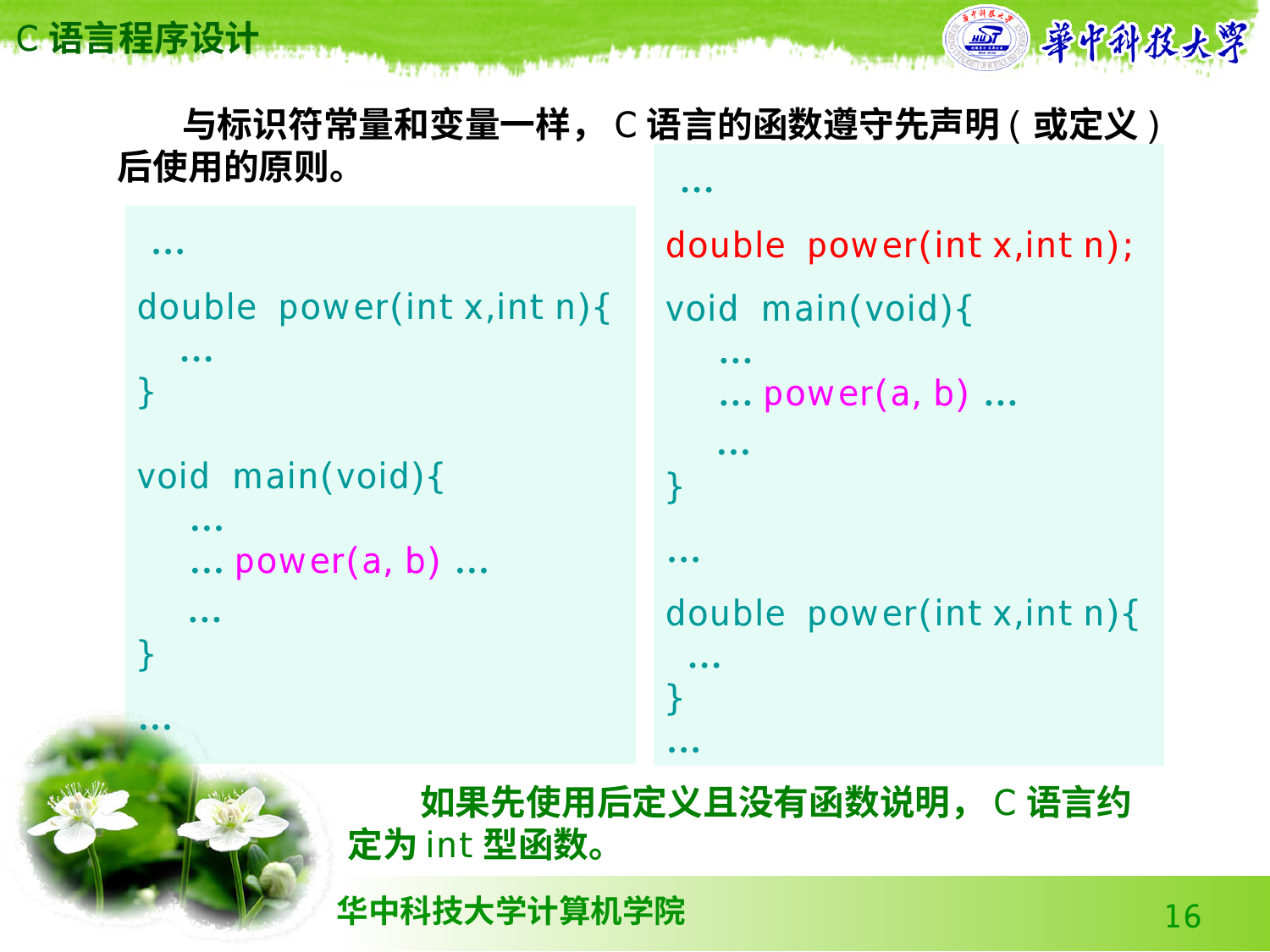

与标识符常量和变量一样，C语言的函数遵守先声明(或定义)后使用的原则。
 …

double  power(int x,int n);

void  main(void){
     …
     … power(a, b) …
    …
}

…

double  power(int x,int n){
  …
}
…
 …

double  power(int x,int n){
    …
}

void  main(void){
     …
     … power(a, b) …
    …
}

…

        如果先使用后定义且没有函数说明，C语言约定为int型函数。
16